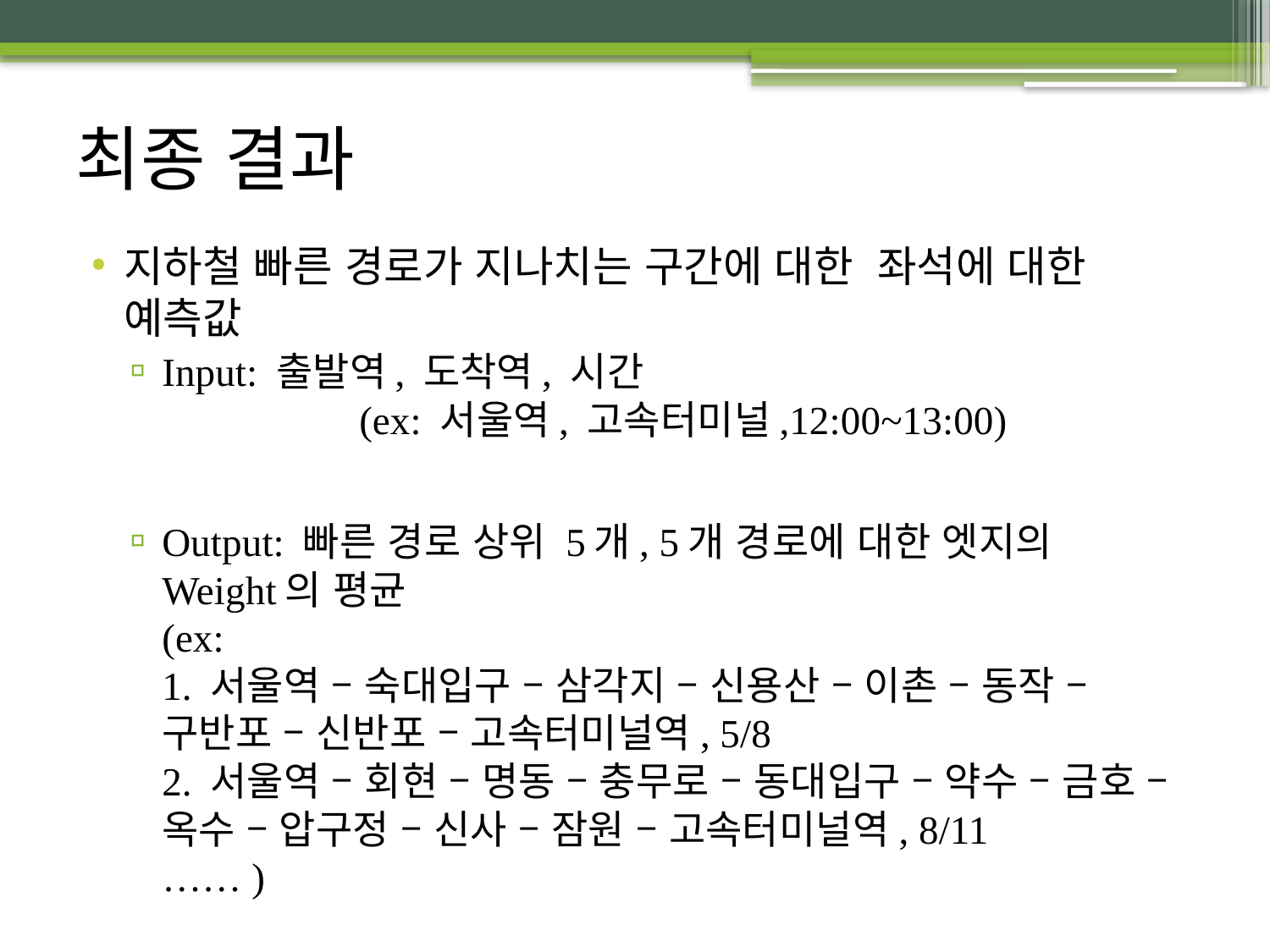

# 최종 결과
지하철 빠른 경로가 지나치는 구간에 대한  좌석에 대한 예측값
Input: 출발역, 도착역, 시간
	       (ex: 서울역, 고속터미널,12:00~13:00)

Output: 빠른 경로 상위 5개, 5개 경로에 대한 엣지의 		Weight의 평균
(ex:
1. 서울역 – 숙대입구 – 삼각지 – 신용산 – 이촌 – 동작 – 구반포 – 신반포 – 고속터미널역, 5/8
2. 서울역 – 회현 – 명동 – 충무로 – 동대입구 – 약수 – 금호 – 옥수 – 압구정 – 신사 – 잠원 – 고속터미널역, 8/11
…… )